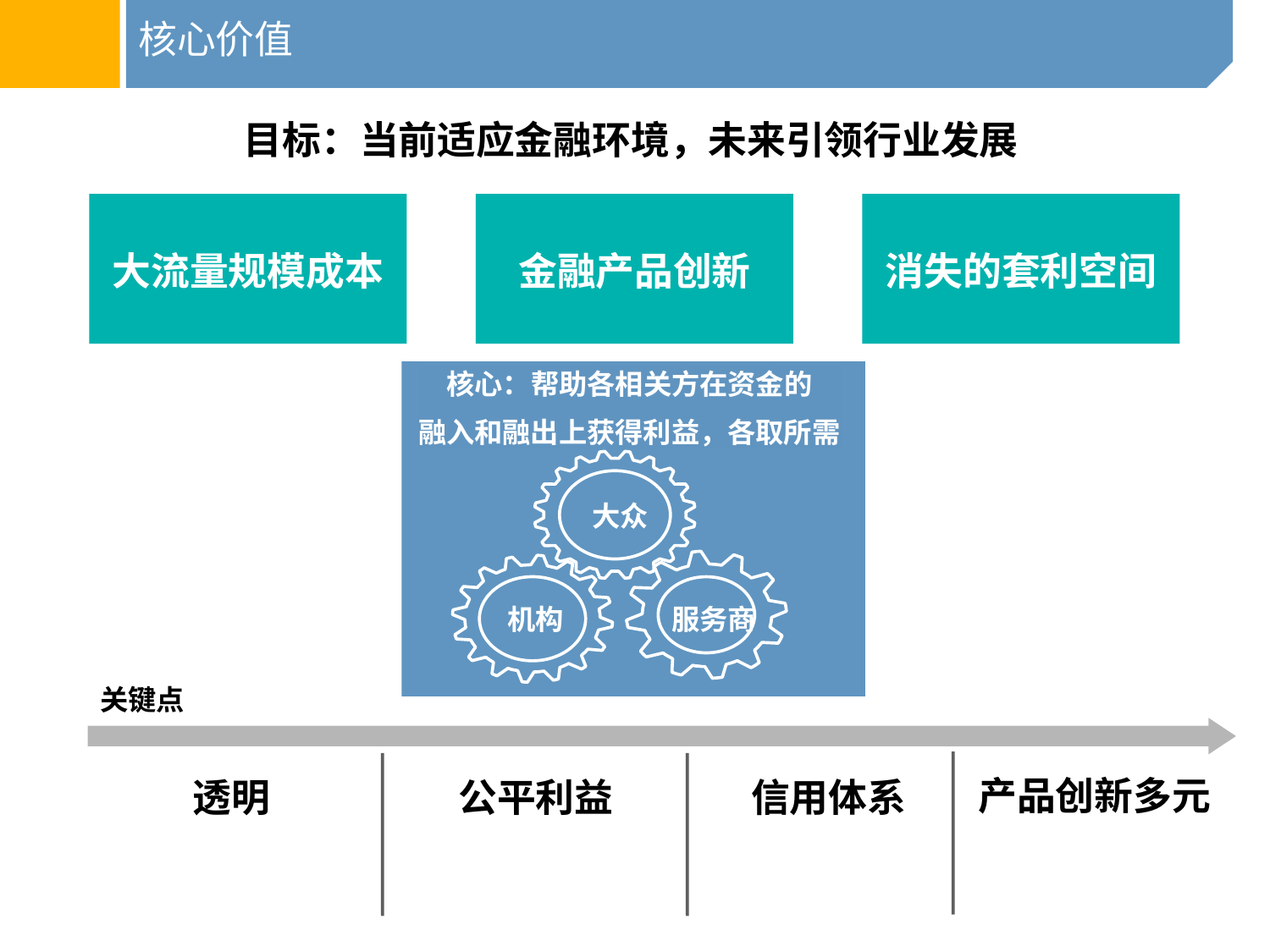

# 核心价值
目标：当前适应金融环境，未来引领行业发展
大流量规模成本
金融产品创新
消失的套利空间

核心：帮助各相关方在资金的
融入和融出上获得利益，各取所需

大众

机构
服务商
关键点

产品创新多元
透明
公平利益
信用体系